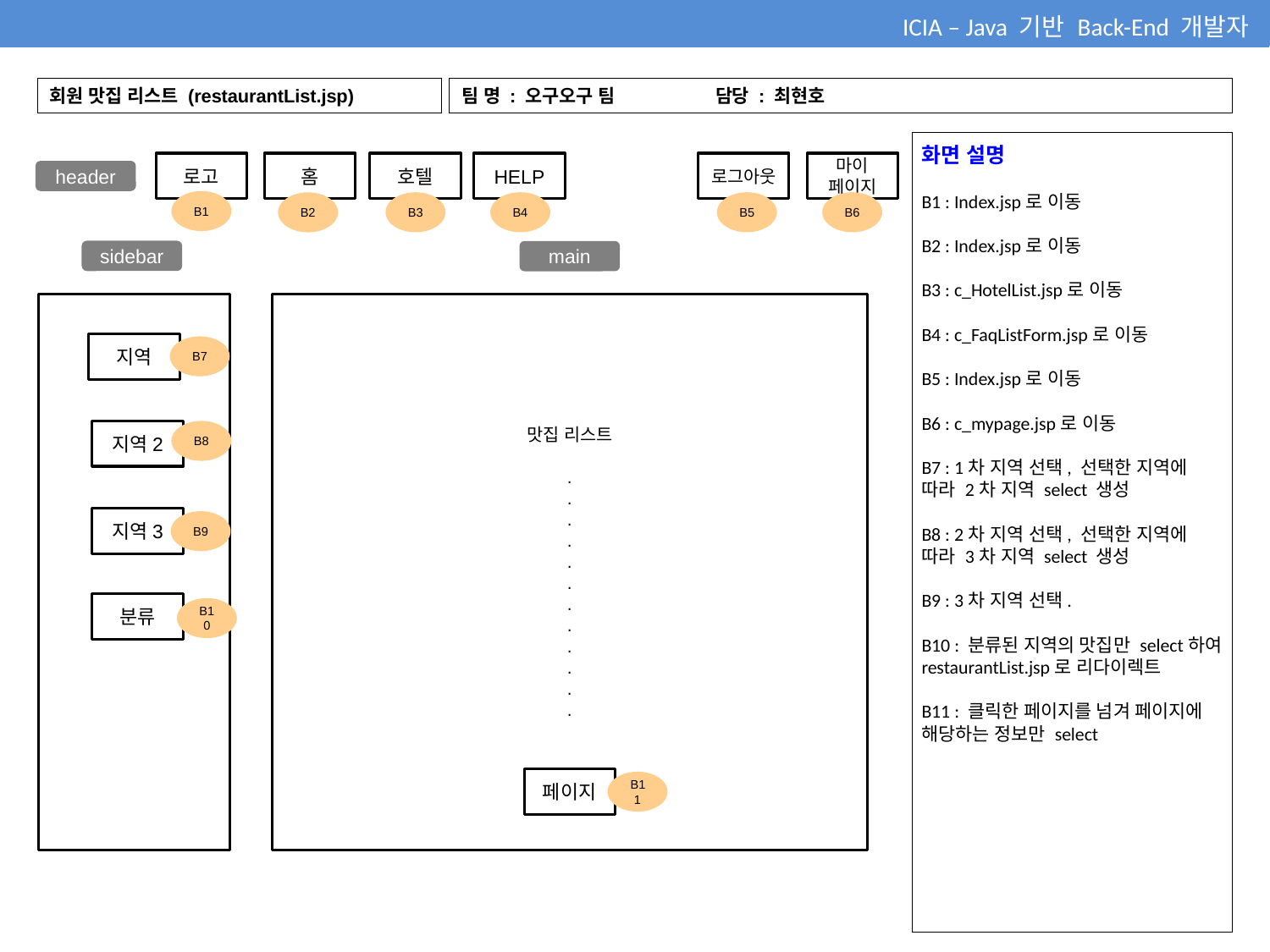

ICIA – Java 기반 Back-End 개발자
회원 맛집 리스트 (restaurantList.jsp)
팀 명 : 오구오구 팀	담당 : 최현호
화면 설명

B1 : Index.jsp로 이동

B2 : Index.jsp로 이동

B3 : c_HotelList.jsp로 이동

B4 : c_FaqListForm.jsp로 이동

B5 : Index.jsp로 이동

B6 : c_mypage.jsp로 이동

B7 : 1차 지역 선택, 선택한 지역에 따라 2차 지역 select 생성

B8 : 2차 지역 선택, 선택한 지역에 따라 3차 지역 select 생성

B9 : 3차 지역 선택.

B10 : 분류된 지역의 맛집만 select하여 restaurantList.jsp로 리다이렉트

B11 : 클릭한 페이지를 넘겨 페이지에 해당하는 정보만 select

로고
홈
호텔
HELP
로그아웃
마이
페이지
header
B1
B3
B4
B5
B6
B2
sidebar
main
맛집 리스트

.
.
.
.
.
.
.
.
.
.
.
.

지역
B7
지역2
B8
지역3
B9
분류
B10
페이지
B11